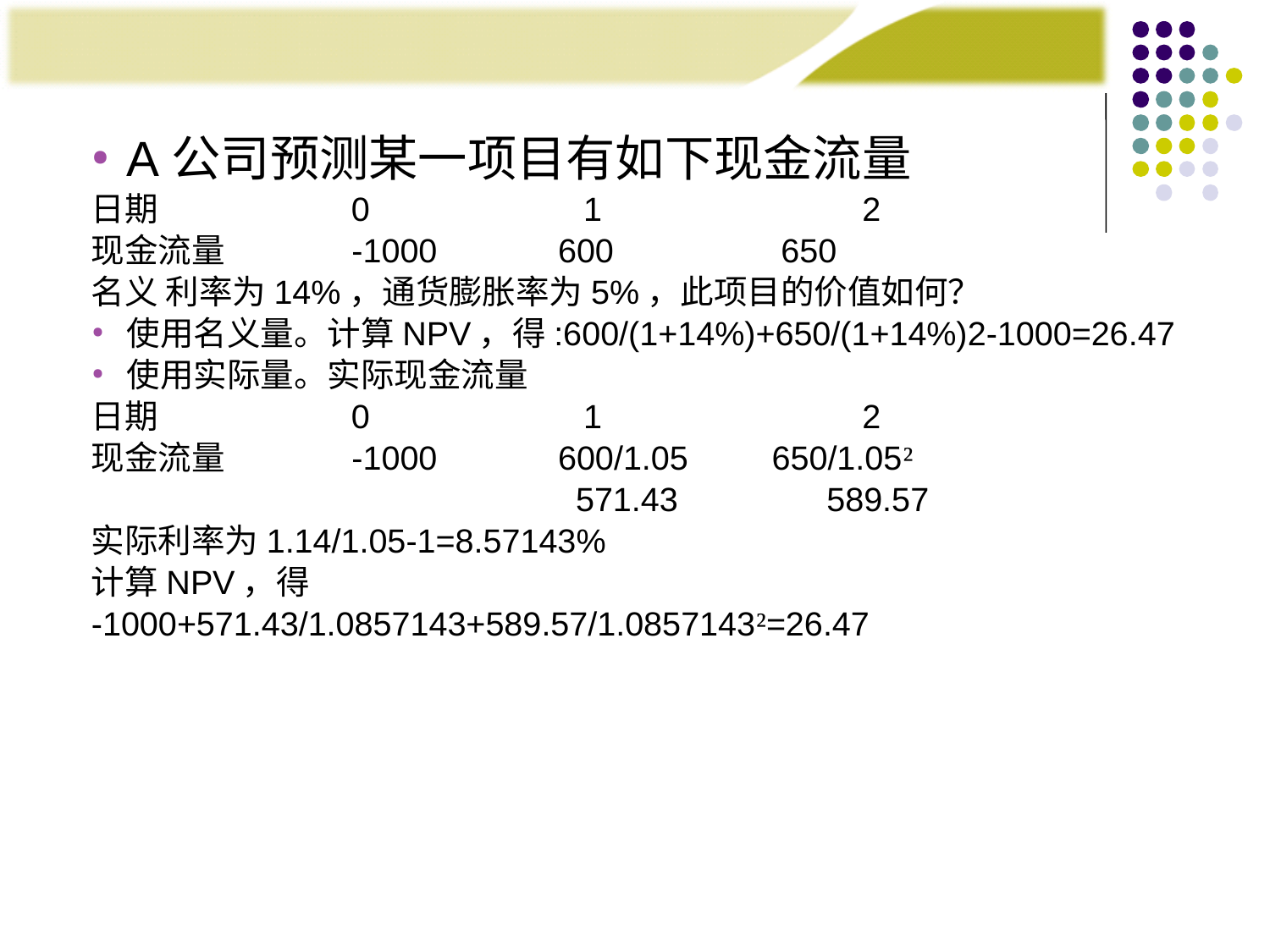

#
A公司预测某一项目有如下现金流量
日期                         0                       1                            2
现金流量                -1000             600                  650
名义 利率为14%，通货膨胀率为5%，此项目的价值如何？
使用名义量。计算NPV，得:600/(1+14%)+650/(1+14%)2-1000=26.47
使用实际量。实际现金流量
日期                         0                       1                            2
现金流量                -1000             600/1.05         650/1.05²
                                                    571.43                589.57
实际利率为1.14/1.05-1=8.57143%
计算NPV，得
-1000+571.43/1.0857143+589.57/1.0857143²=26.47